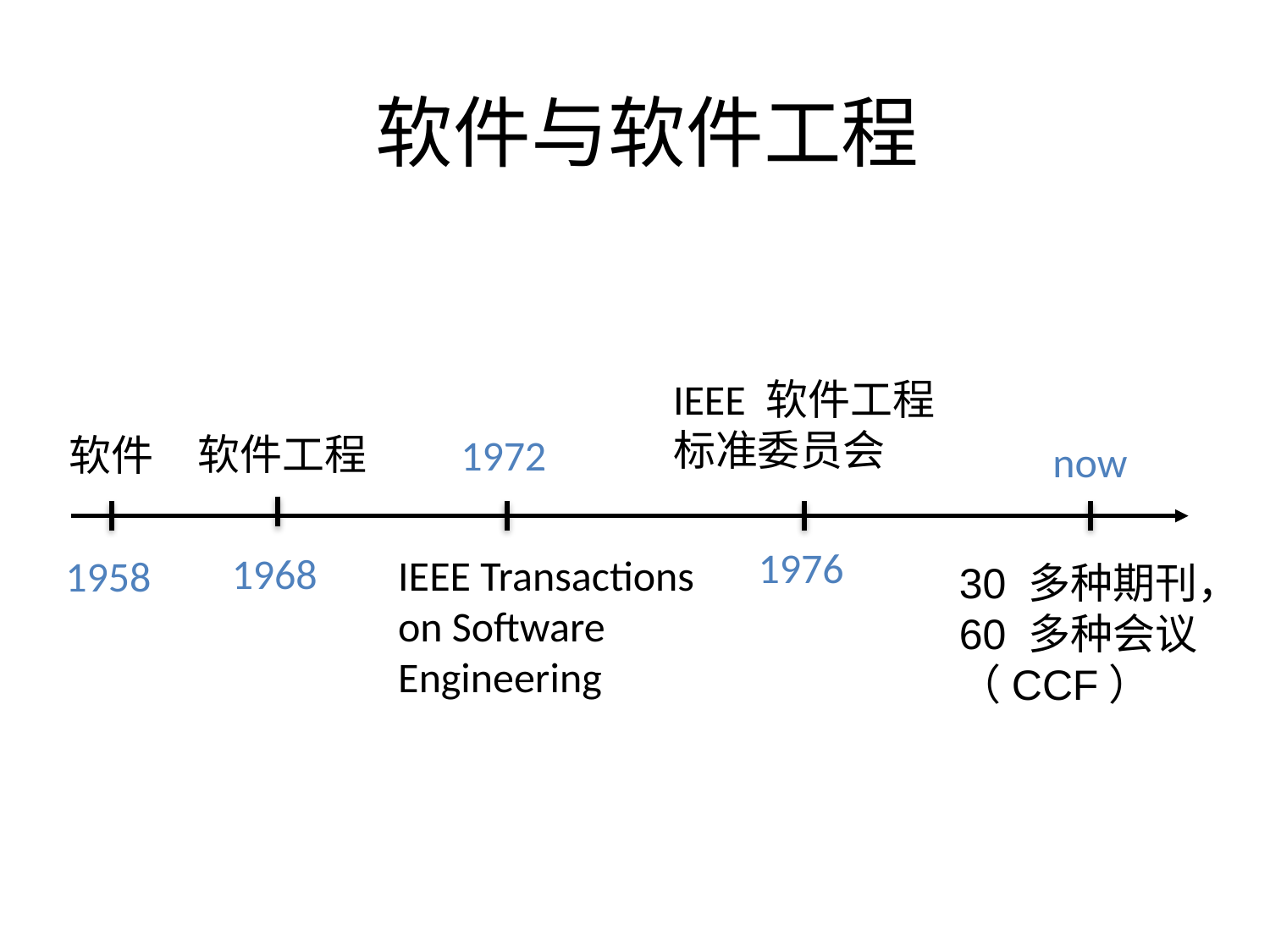

# 软件与软件工程
IEEE 软件工程标准委员会
软件工程
软件
1972
now
1976
1968
IEEE Transactions on Software Engineering
1958
30 多种期刊，60 多种会议
（CCF）